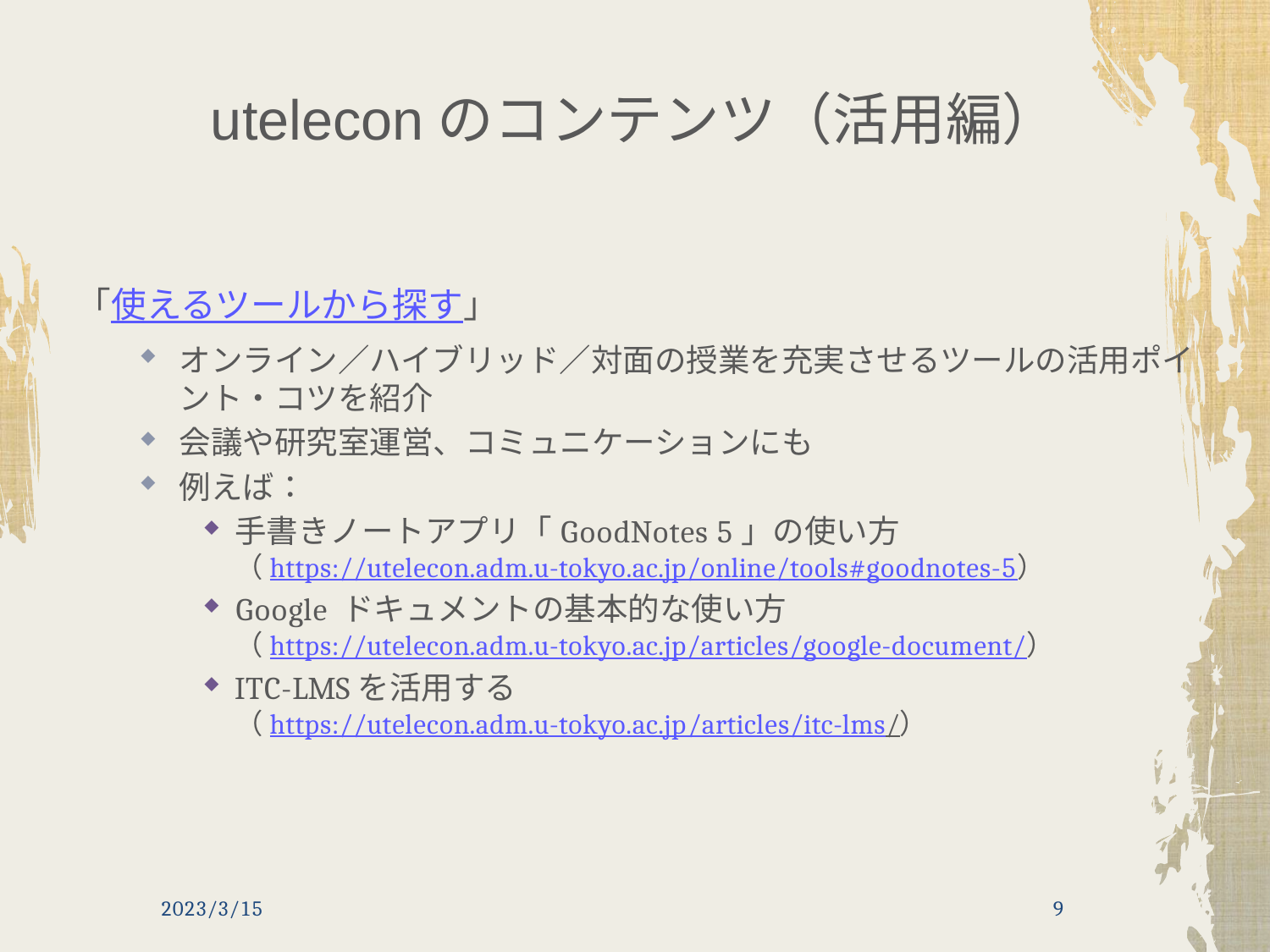

# uteleconのコンテンツ（活用編）
「使えるツールから探す」
オンライン／ハイブリッド／対面の授業を充実させるツールの活用ポイント・コツを紹介
会議や研究室運営、コミュニケーションにも
例えば：
手書きノートアプリ「GoodNotes 5」の使い方
（https://utelecon.adm.u-tokyo.ac.jp/online/tools#goodnotes-5）
Google ドキュメントの基本的な使い方
（https://utelecon.adm.u-tokyo.ac.jp/articles/google-document/）
ITC-LMSを活用する
（https://utelecon.adm.u-tokyo.ac.jp/articles/itc-lms/）

2023/3/15
9